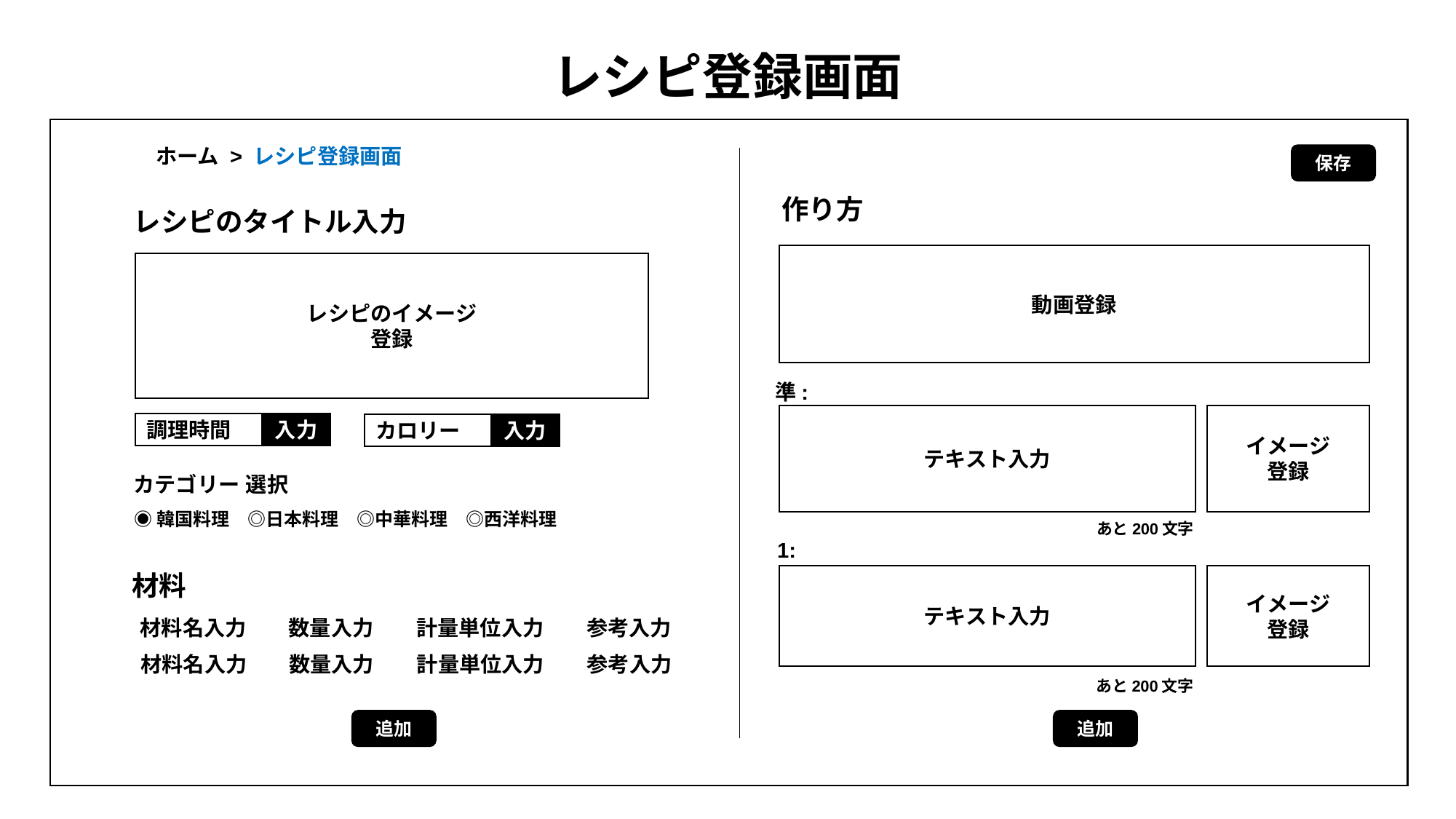

パスワード

# レシピ登録画面

ホーム > レシピ登録画面
保存
作り方
レシピのタイトル入力
動画登録
レシピのイメージ
登録
準:

テキスト入力
イメージ
登録
調理時間
入力
カロリー
入力
カテゴリー 選択
◉韓国料理　◎日本料理　◎中華料理　◎西洋料理
あと200文字
1:

材料
テキスト入力
イメージ
登録
材料名入力       数量入力　　計量単位入力　　参考入力
材料名入力       数量入力　　計量単位入力　　参考入力
あと200文字
追加
追加